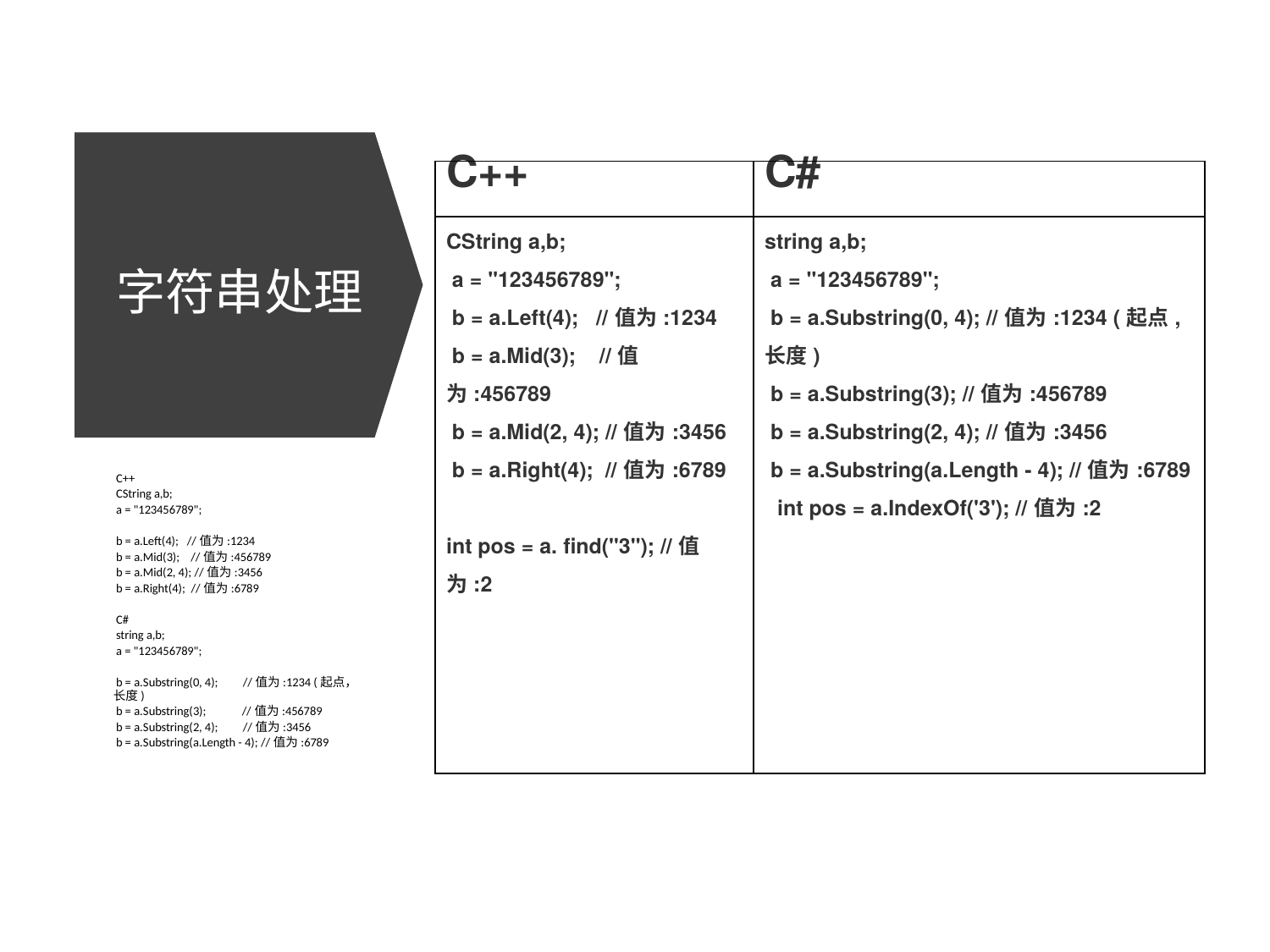

| C++ | C# |
| --- | --- |
| CString a,b; a = "123456789"; b = a.Left(4); //值为:1234 b = a.Mid(3); //值为:456789 b = a.Mid(2, 4); //值为:3456 b = a.Right(4); //值为:6789 int pos = a. find("3"); //值为:2 | string a,b; a = "123456789"; b = a.Substring(0, 4); //值为:1234 (起点,长度) b = a.Substring(3); //值为:456789 b = a.Substring(2, 4); //值为:3456 b = a.Substring(a.Length - 4); //值为:6789 int pos = a.IndexOf('3'); //值为:2 |
# 字符串处理
 C++
 CString a,b;
 a = "123456789";

 b = a.Left(4);   //值为:1234
 b = a.Mid(3);    //值为:456789
 b = a.Mid(2, 4); //值为:3456
 b = a.Right(4);  //值为:6789

 C#
 string a,b;
 a = "123456789";

 b = a.Substring(0, 4);         //值为:1234 (起点，长度)
 b = a.Substring(3);             //值为:456789
 b = a.Substring(2, 4);         //值为:3456
 b = a.Substring(a.Length - 4); //值为:6789